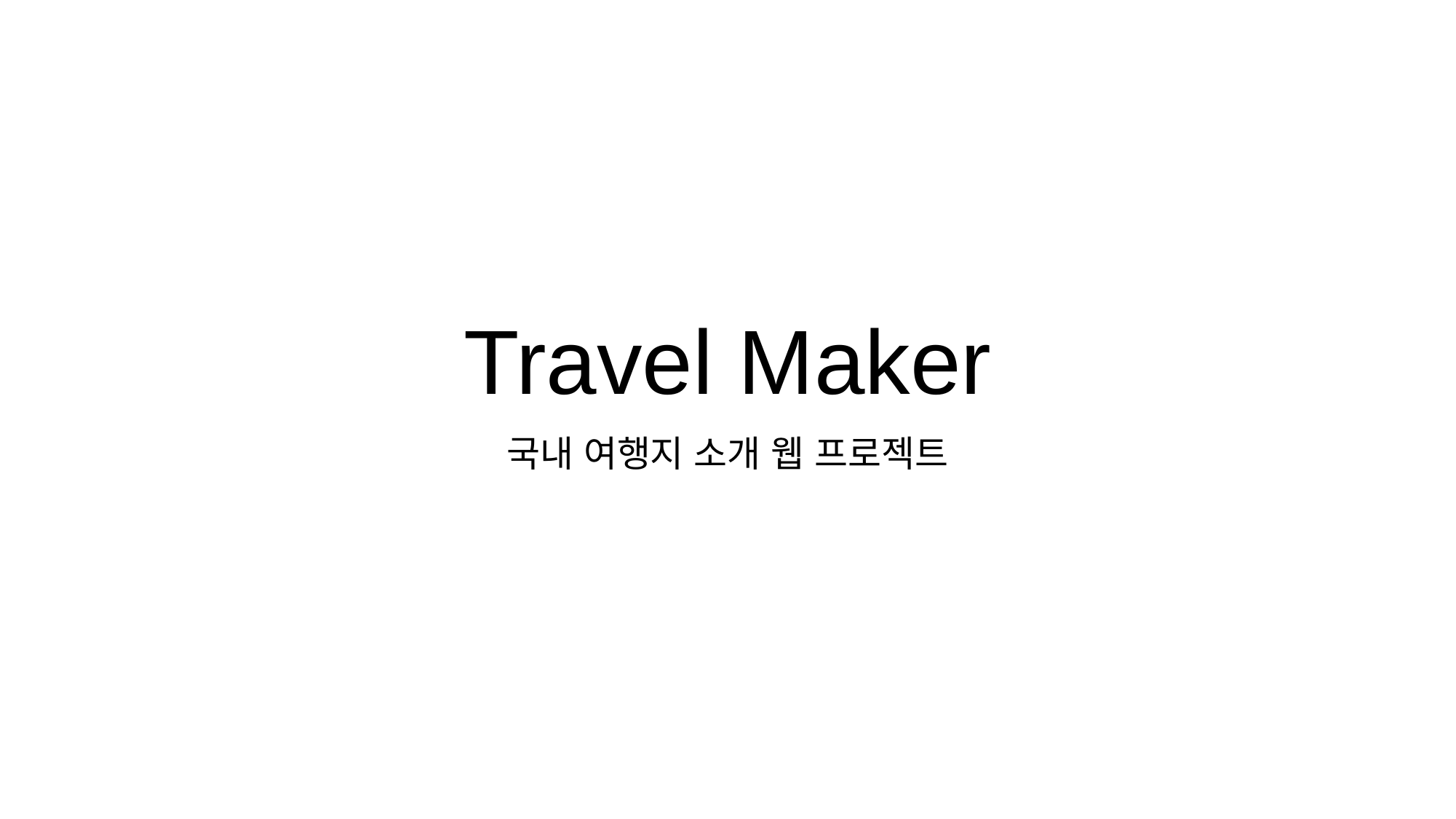

# Travel Maker
국내 여행지 소개 웹 프로젝트